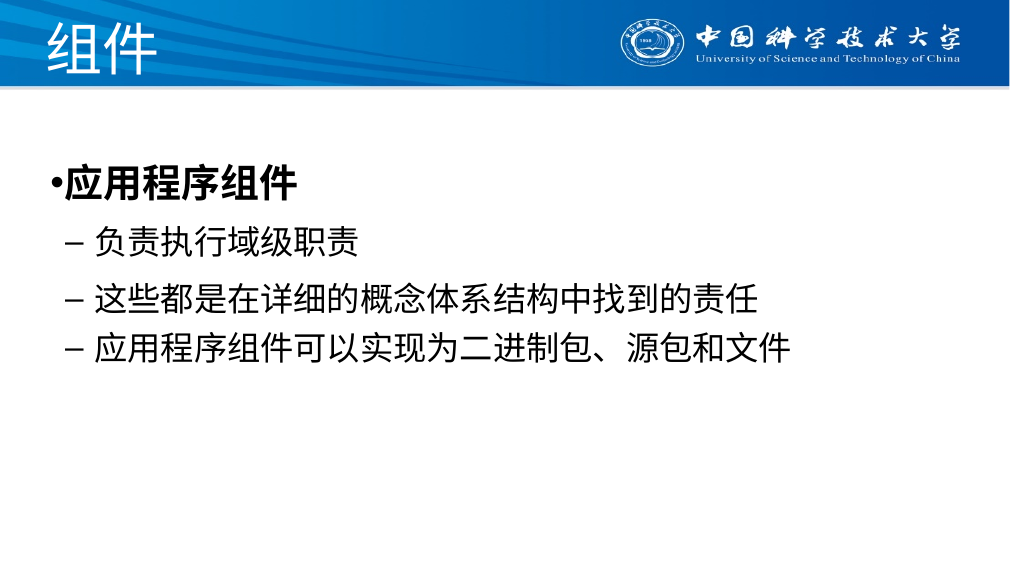

# 组件
应用程序组件
负责执行域级职责
这些都是在详细的概念体系结构中找到的责任
应用程序组件可以实现为二进制包、源包和文件